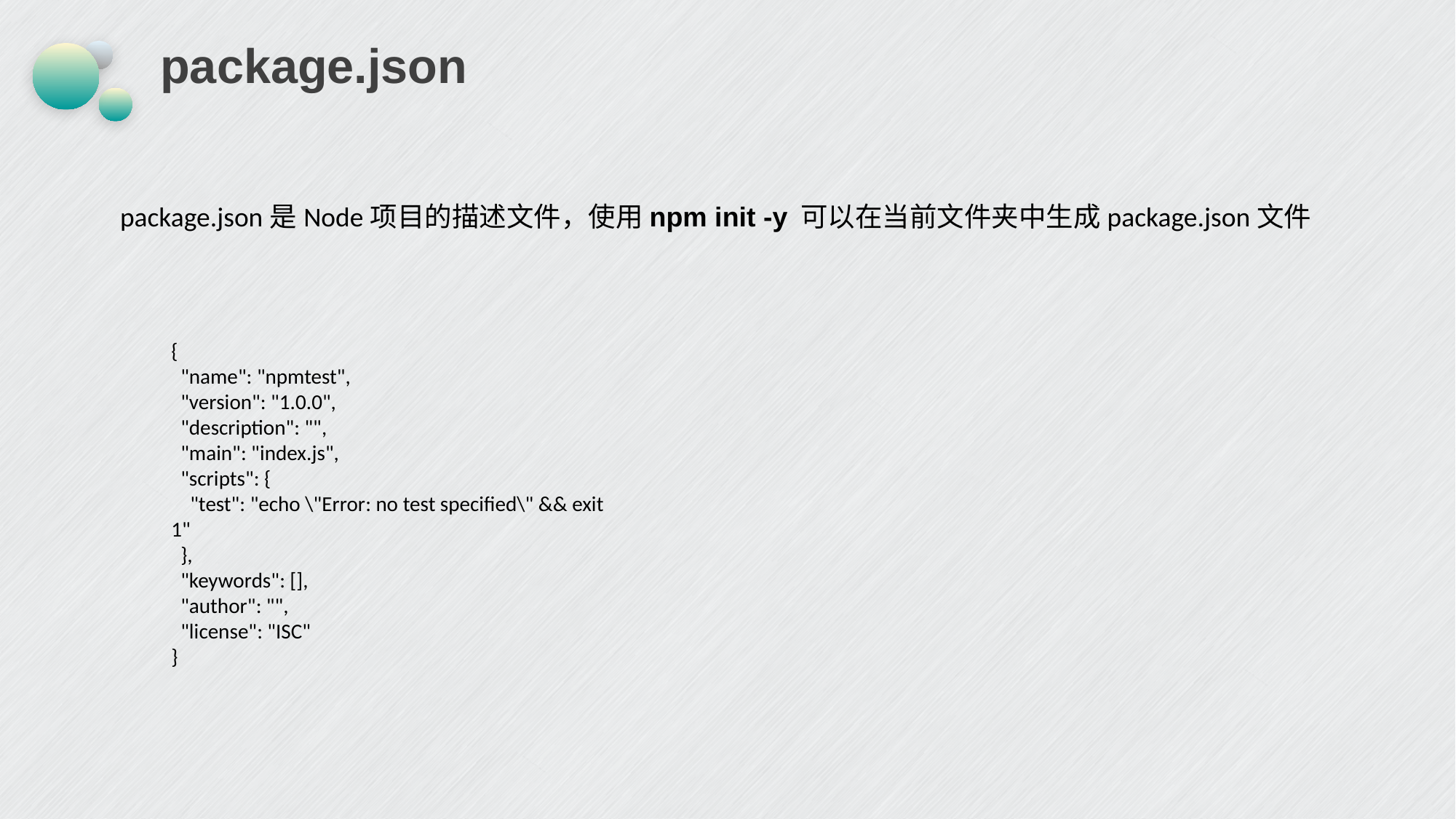

# package.json

package.json是Node项目的描述文件，使用npm init -y 可以在当前文件夹中生成package.json文件
{
  "name": "npmtest",
  "version": "1.0.0",
  "description": "",
  "main": "index.js",
  "scripts": {
    "test": "echo \"Error: no test specified\" && exit 1"
  },
  "keywords": [],
  "author": "",
  "license": "ISC"
}